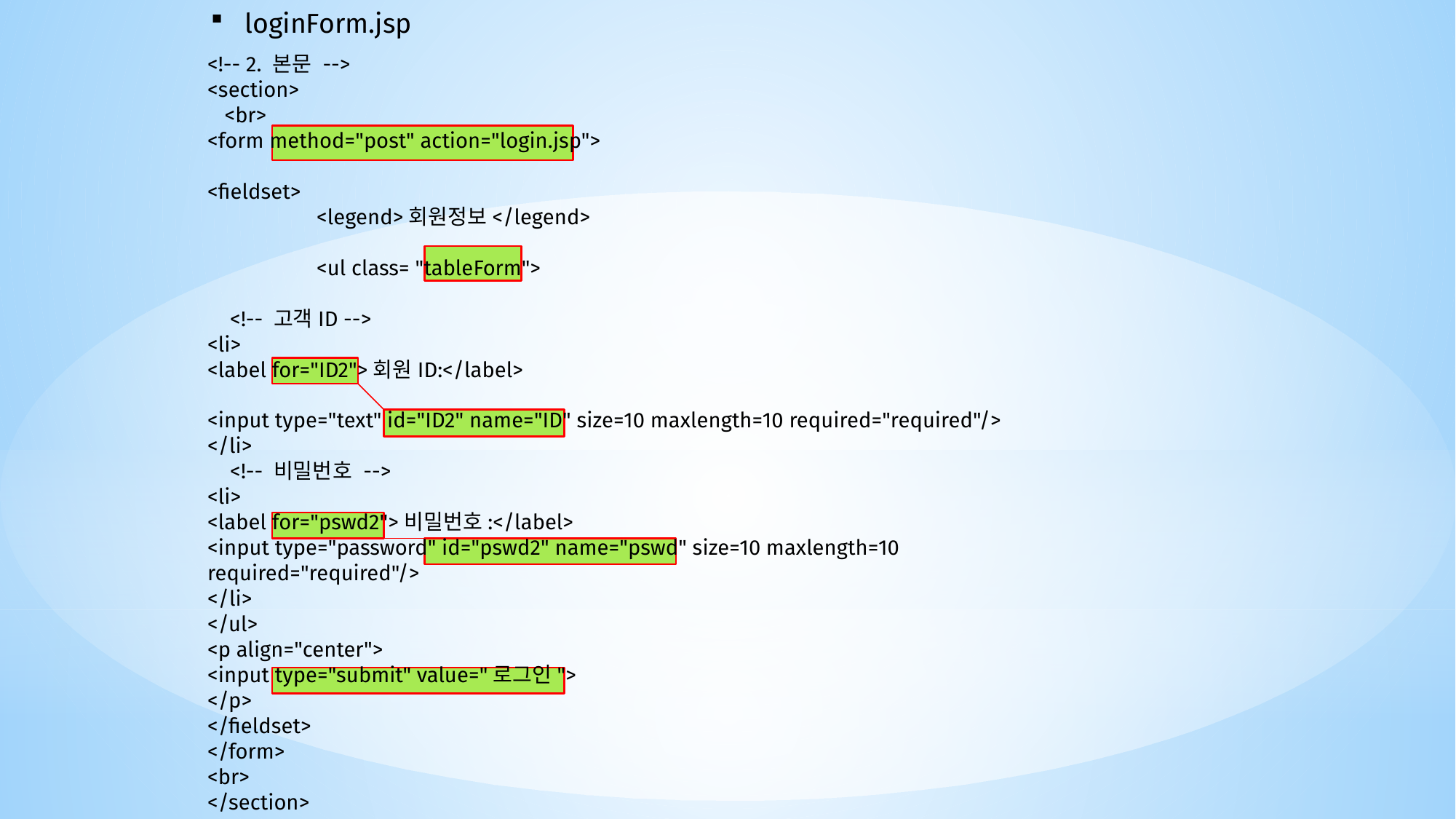

loginForm.jsp
<!-- 2. 본문 -->
<section>
   <br>
<form method="post" action="login.jsp">

<fieldset>
	<legend>회원정보</legend>

	<ul class= "tableForm">

    <!-- 고객ID -->
<li>
<label for="ID2">회원ID:</label>

<input type="text" id="ID2" name="ID" size=10 maxlength=10 required="required"/>
</li>
    <!-- 비밀번호 -->
<li>
<label for="pswd2">비밀번호:</label>
<input type="password" id="pswd2" name="pswd" size=10 maxlength=10 required="required"/>
</li>
</ul>
<p align="center">
<input type="submit" value="로그인">
</p>
</fieldset>
</form>
<br>
</section>